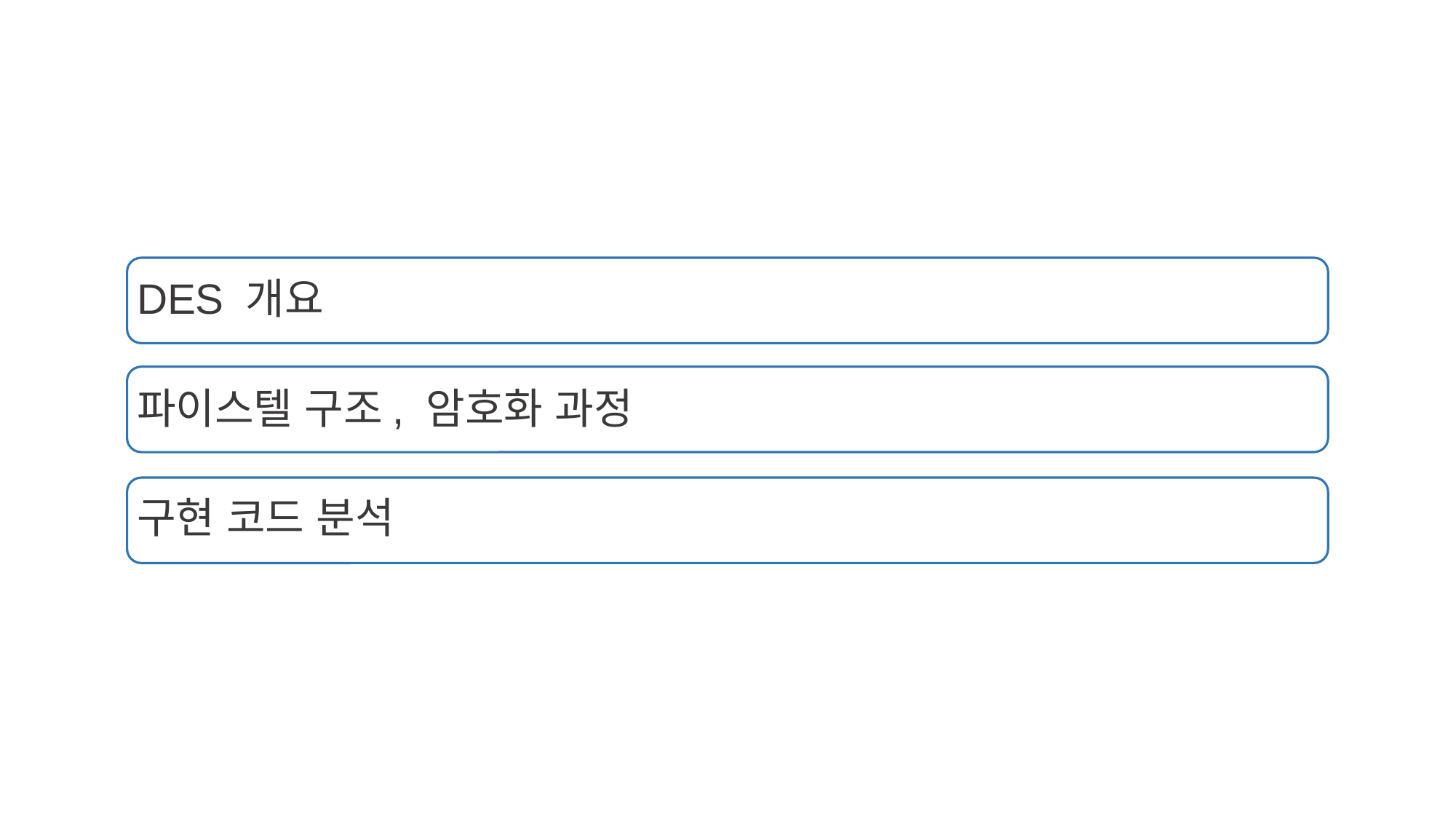

DES 개요
파이스텔 구조, 암호화 과정
구현 코드 분석